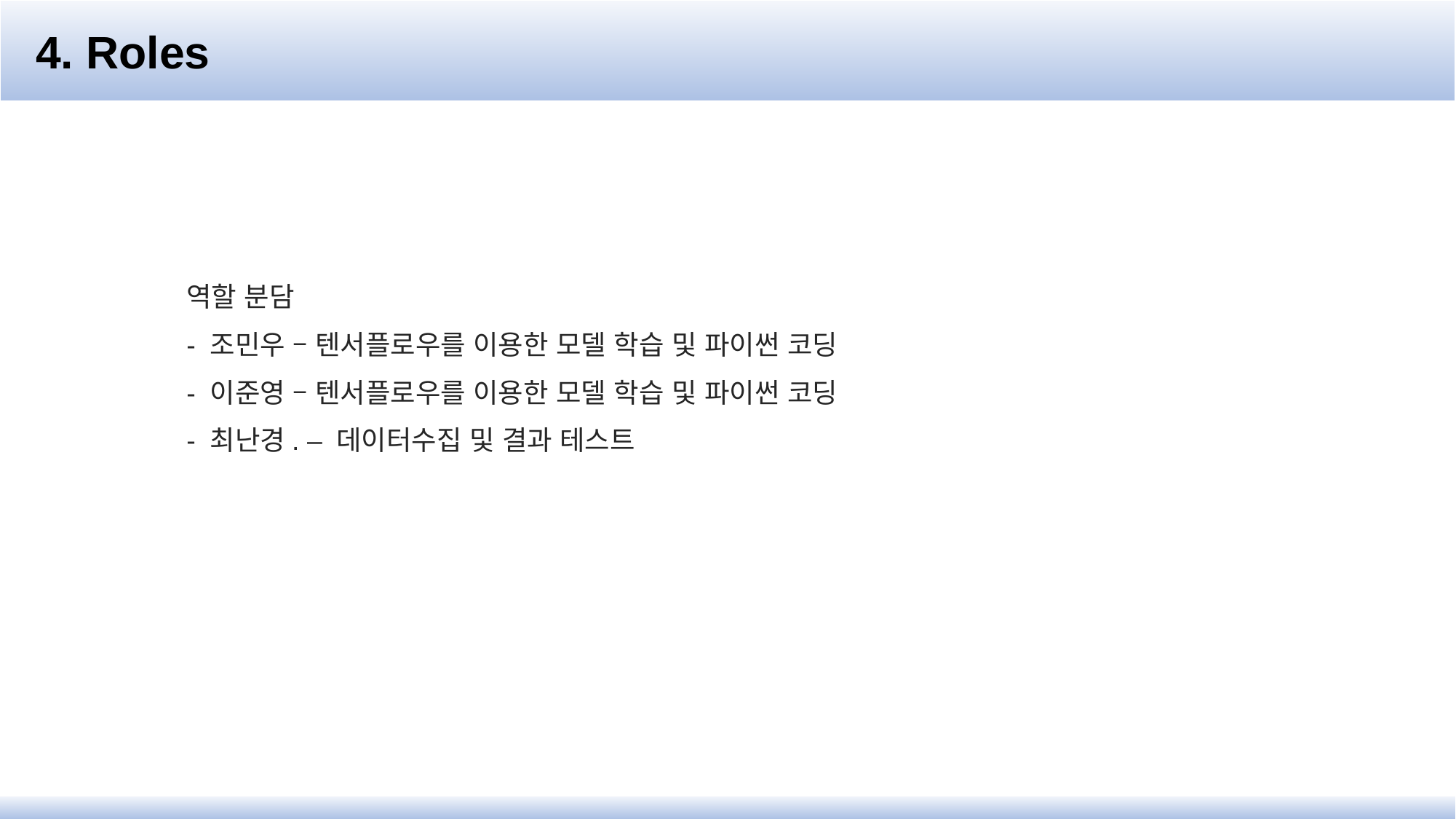

4. Roles
역할 분담
- 조민우 – 텐서플로우를 이용한 모델 학습 및 파이썬 코딩
- 이준영 – 텐서플로우를 이용한 모델 학습 및 파이썬 코딩
- 최난경. – 데이터수집 및 결과 테스트